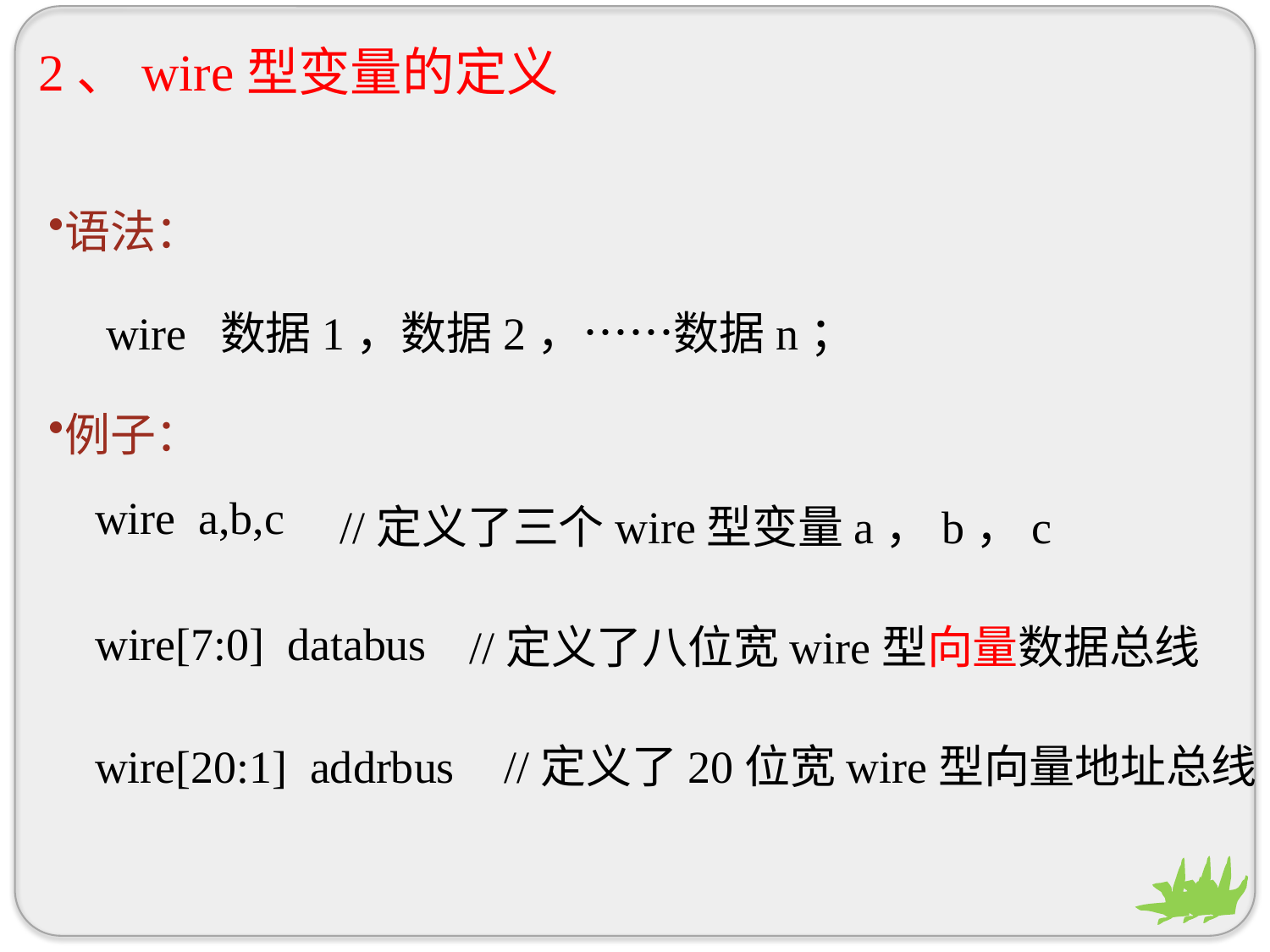

2、wire型变量的定义
语法：
wire  数据1，数据2，……数据n；
例子：
wire  a,b,c

//定义了三个wire型变量a，b，c
wire[7:0]  databus
//定义了八位宽wire型向量数据总线
wire[20:1]  addrbus
//定义了20位宽wire型向量地址总线
28